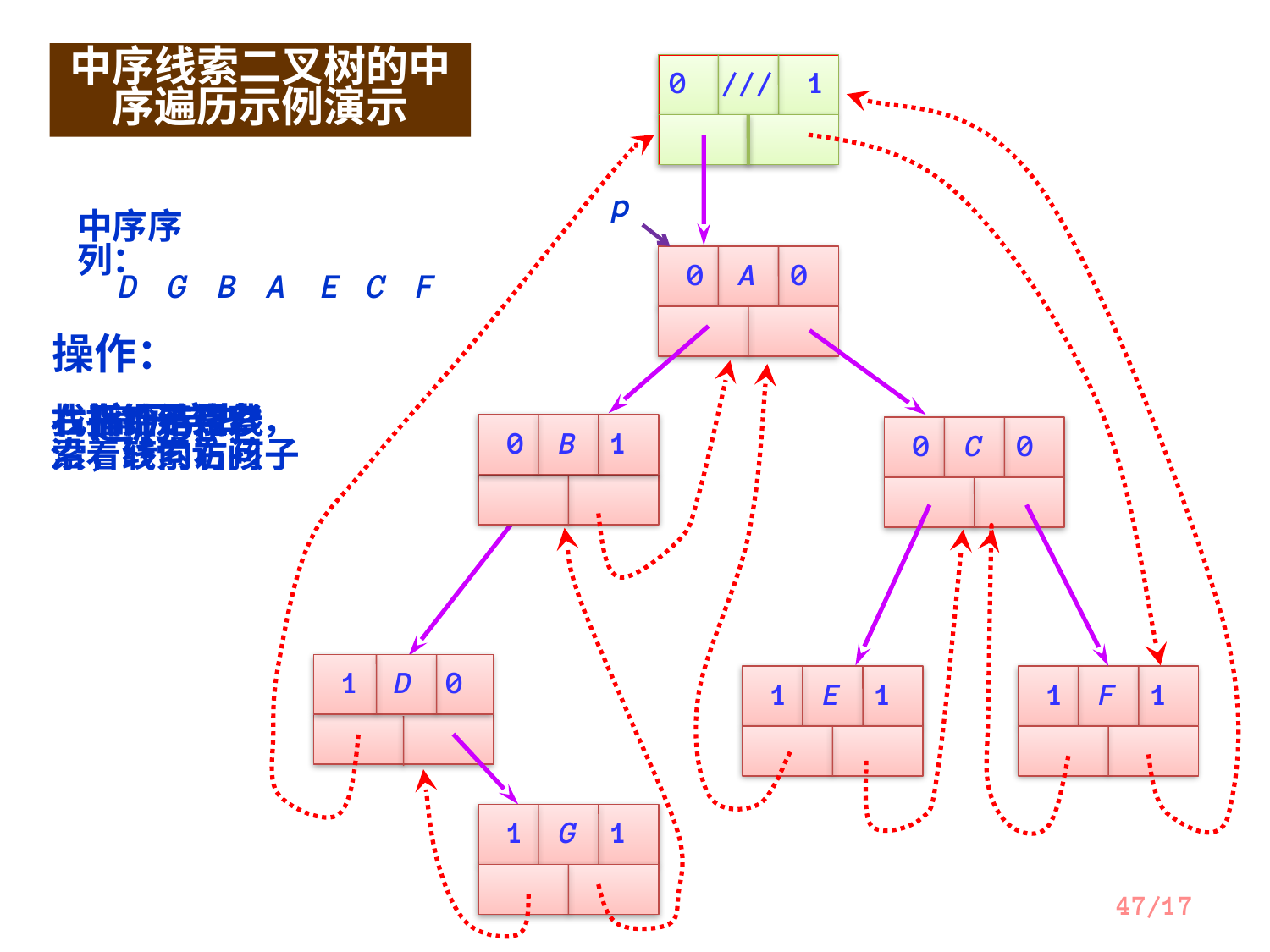

中序线索二叉树的中序遍历示例演示
0  ///  1

p
中序序列：
0  A  0

D
G
B
A
E
C
F

操作：

右指针是线索，沿着线索访问
右指针不是线索，转向右孩子
找开始结点
遍历完毕
0  B  1

0  C  0

1  D  0

1  E  1

1  F  1

1  G  1

47/17